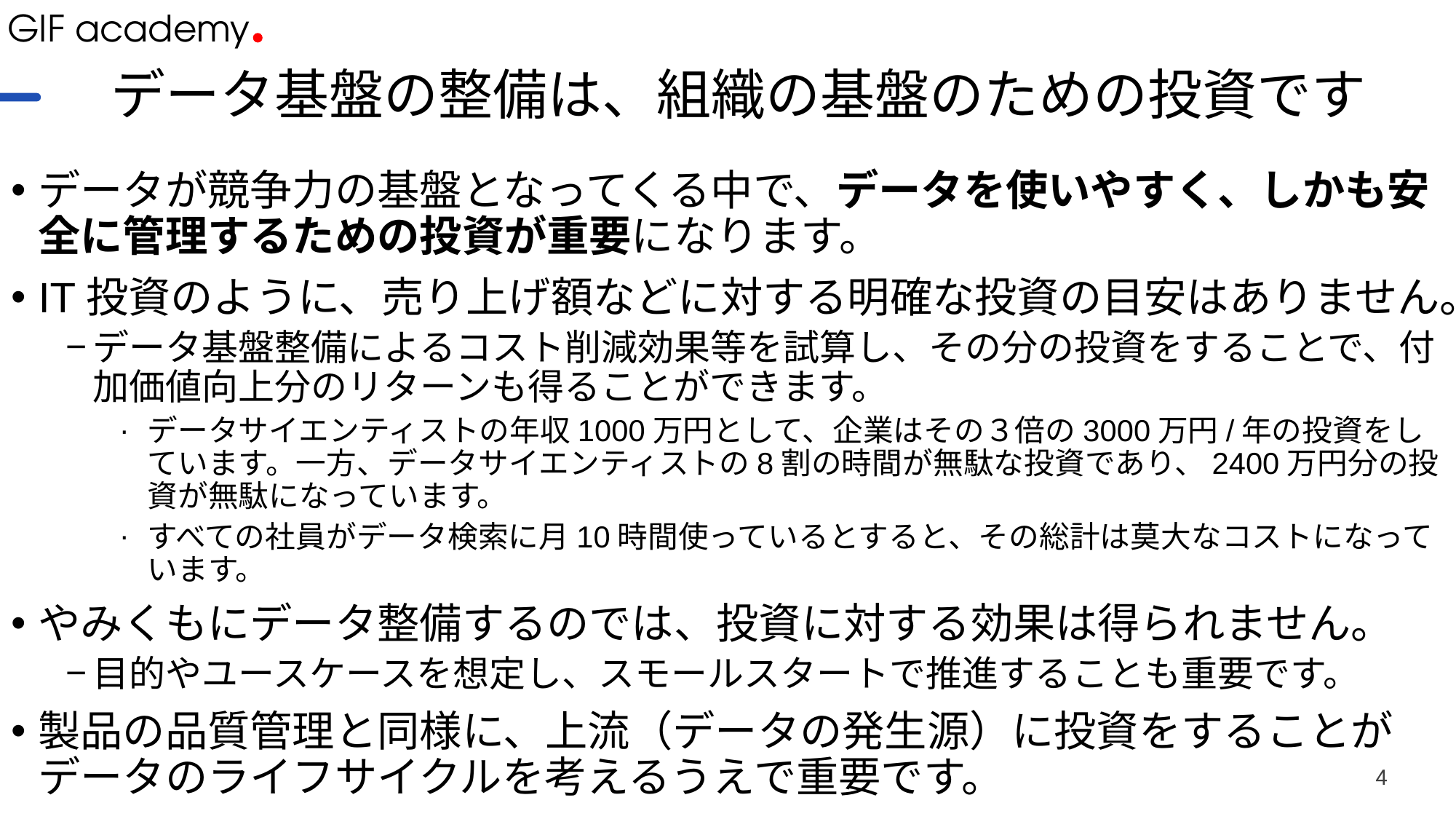

# データ基盤の整備は、組織の基盤のための投資です
データが競争力の基盤となってくる中で、データを使いやすく、しかも安全に管理するための投資が重要になります。
IT投資のように、売り上げ額などに対する明確な投資の目安はありません。
データ基盤整備によるコスト削減効果等を試算し、その分の投資をすることで、付加価値向上分のリターンも得ることができます。
データサイエンティストの年収1000万円として、企業はその３倍の3000万円/年の投資をしています。一方、データサイエンティストの8割の時間が無駄な投資であり、2400万円分の投資が無駄になっています。
すべての社員がデータ検索に月10時間使っているとすると、その総計は莫大なコストになっています。
やみくもにデータ整備するのでは、投資に対する効果は得られません。
目的やユースケースを想定し、スモールスタートで推進することも重要です。
製品の品質管理と同様に、上流（データの発生源）に投資をすることがデータのライフサイクルを考えるうえで重要です。
4